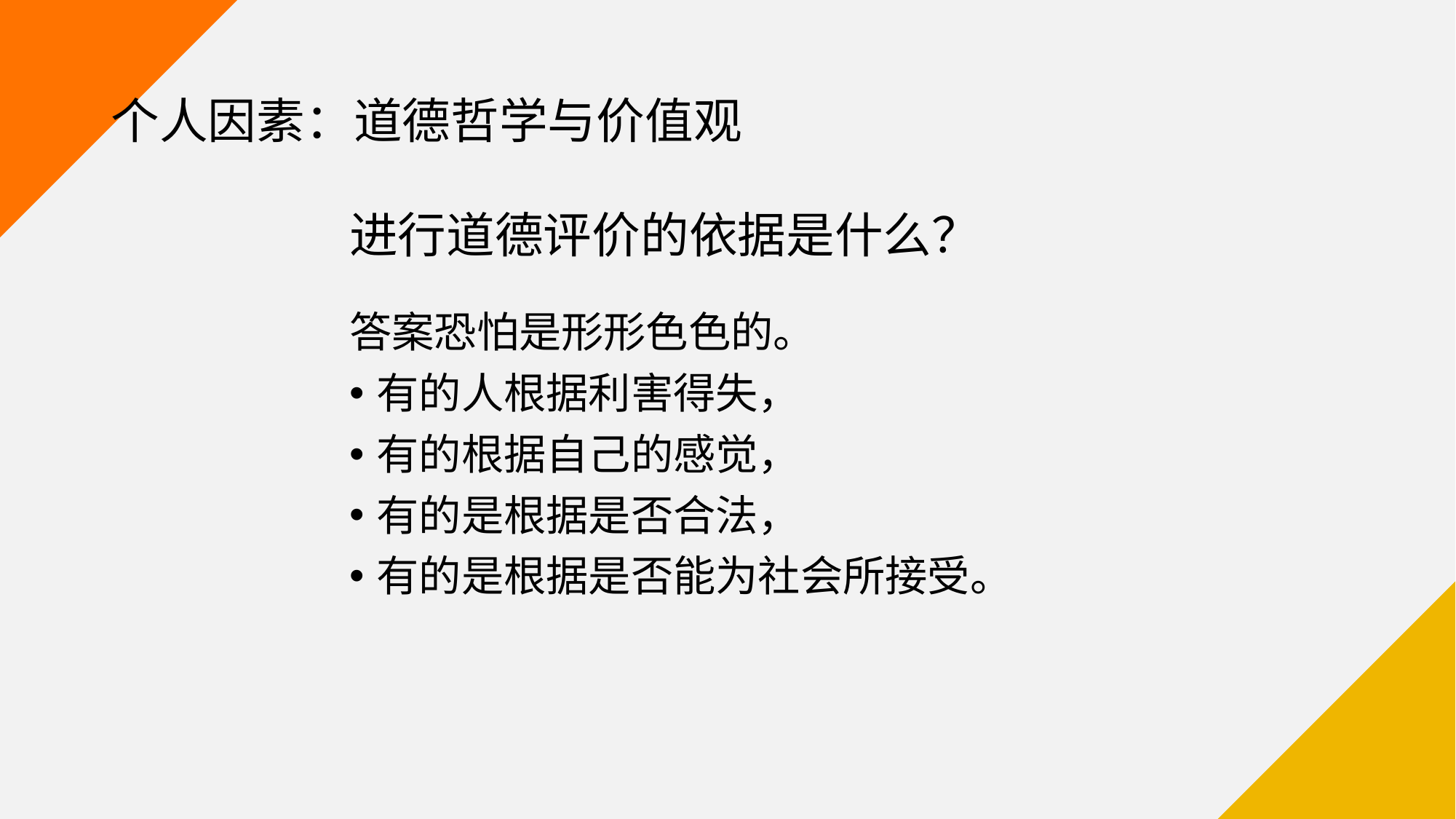

# 个人因素：道德哲学与价值观
进行道德评价的依据是什么？
答案恐怕是形形色色的。
有的人根据利害得失，
有的根据自己的感觉，
有的是根据是否合法，
有的是根据是否能为社会所接受。